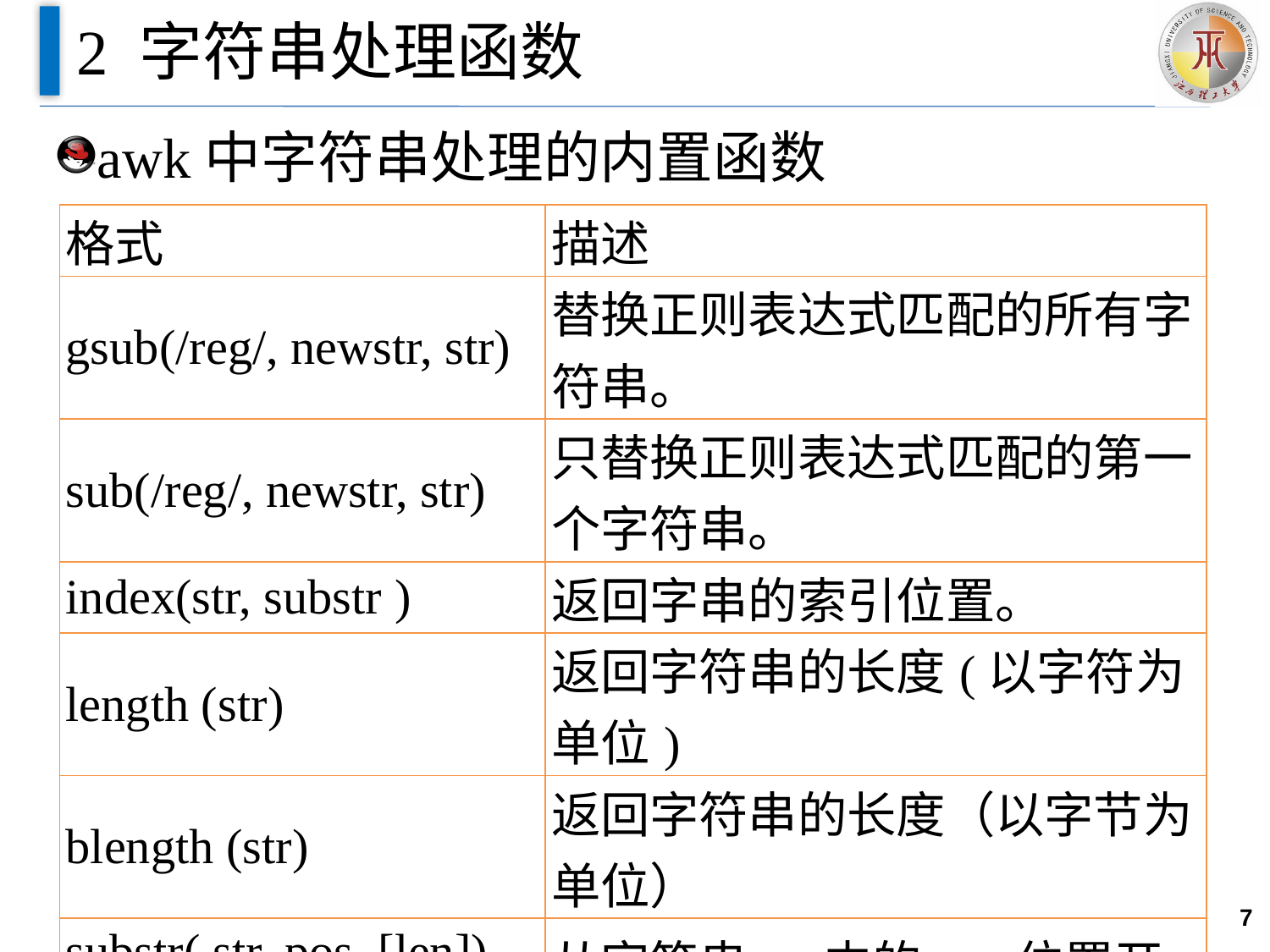

# 2 字符串处理函数
awk中字符串处理的内置函数
| 格式 | 描述 |
| --- | --- |
| gsub(/reg/, newstr, str) | 替换正则表达式匹配的所有字符串。 |
| sub(/reg/, newstr, str) | 只替换正则表达式匹配的第一个字符串。 |
| index(str, substr ) | 返回字串的索引位置。 |
| length (str) | 返回字符串的长度(以字符为单位) |
| blength (str) | 返回字符串的长度（以字节为单位） |
| substr( str, pos, [len]) | 从字符串str中的pos位置开始截取长度为len的子串。 |
7